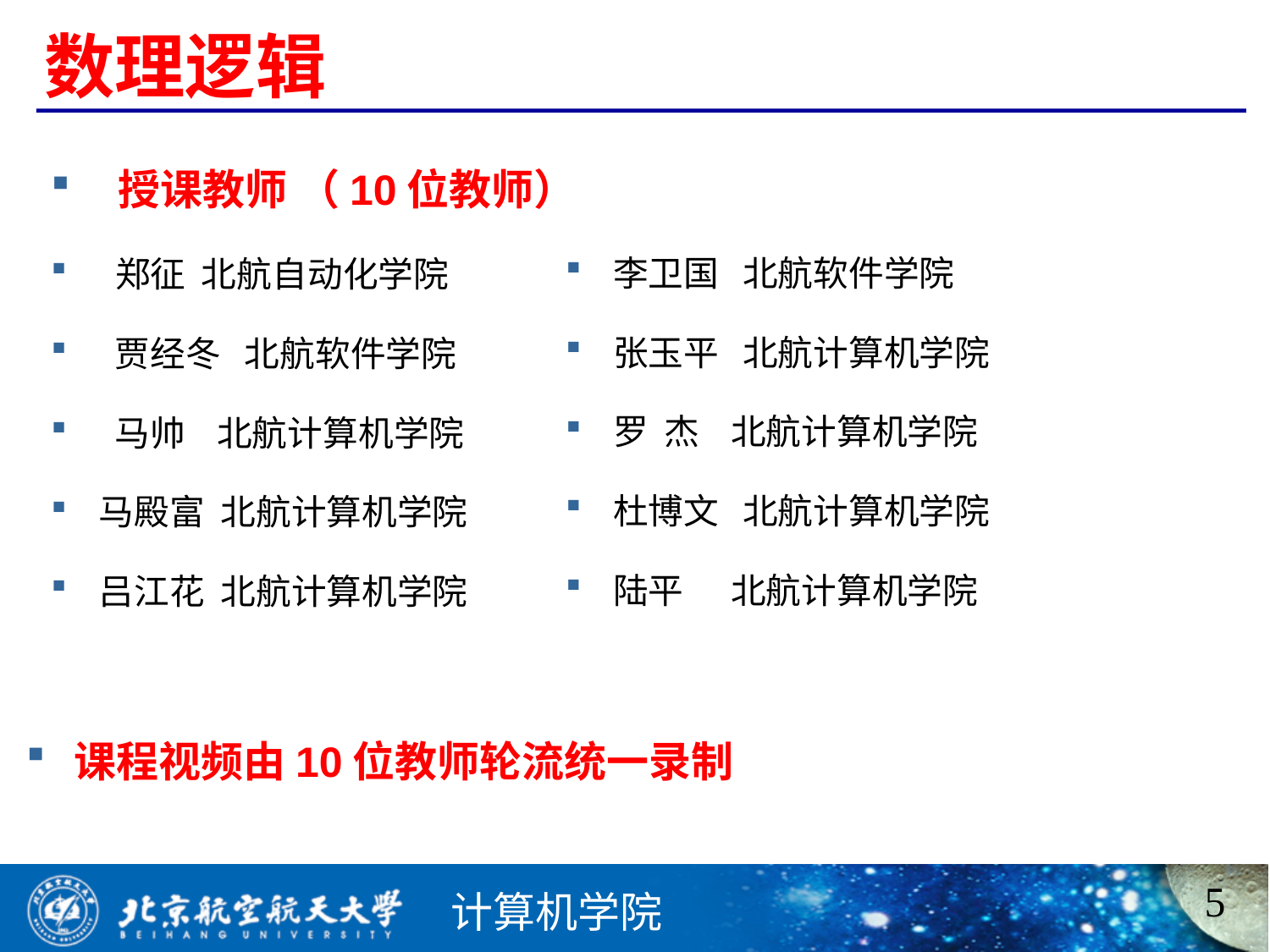

# 数理逻辑
 授课教师 （10位教师）
 郑征  北航自动化学院
 贾经冬   北航软件学院
 马帅    北航计算机学院
马殿富  北航计算机学院
吕江花  北航计算机学院
李卫国   北航软件学院
张玉平   北航计算机学院
罗  杰    北航计算机学院
杜博文   北航计算机学院
陆平      北航计算机学院
课程视频由10位教师轮流统一录制